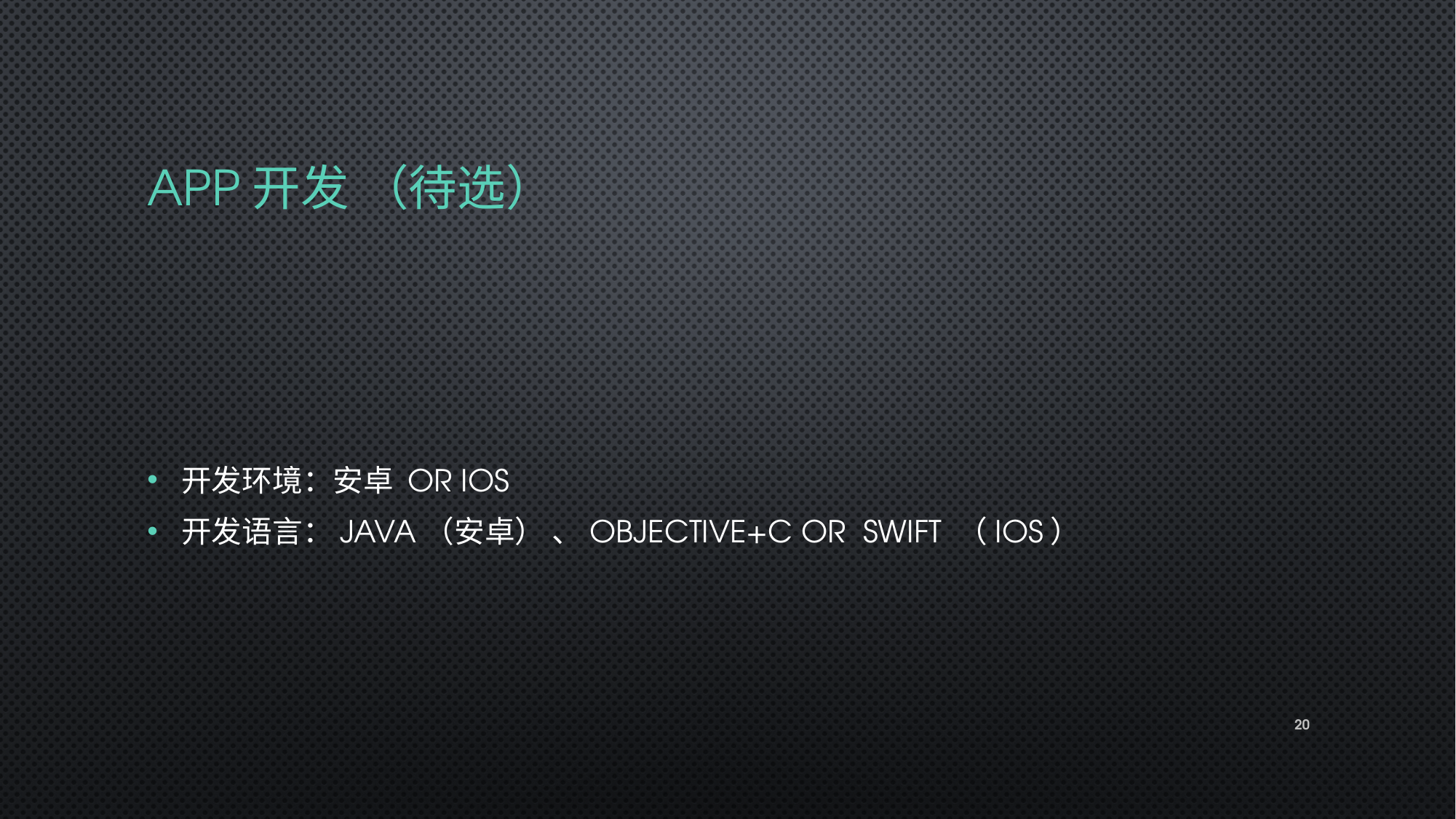

# App开发 （待选）
开发环境：安卓 or ios
开发语言：java（安卓） 、objective+c or  swift （ios）
20